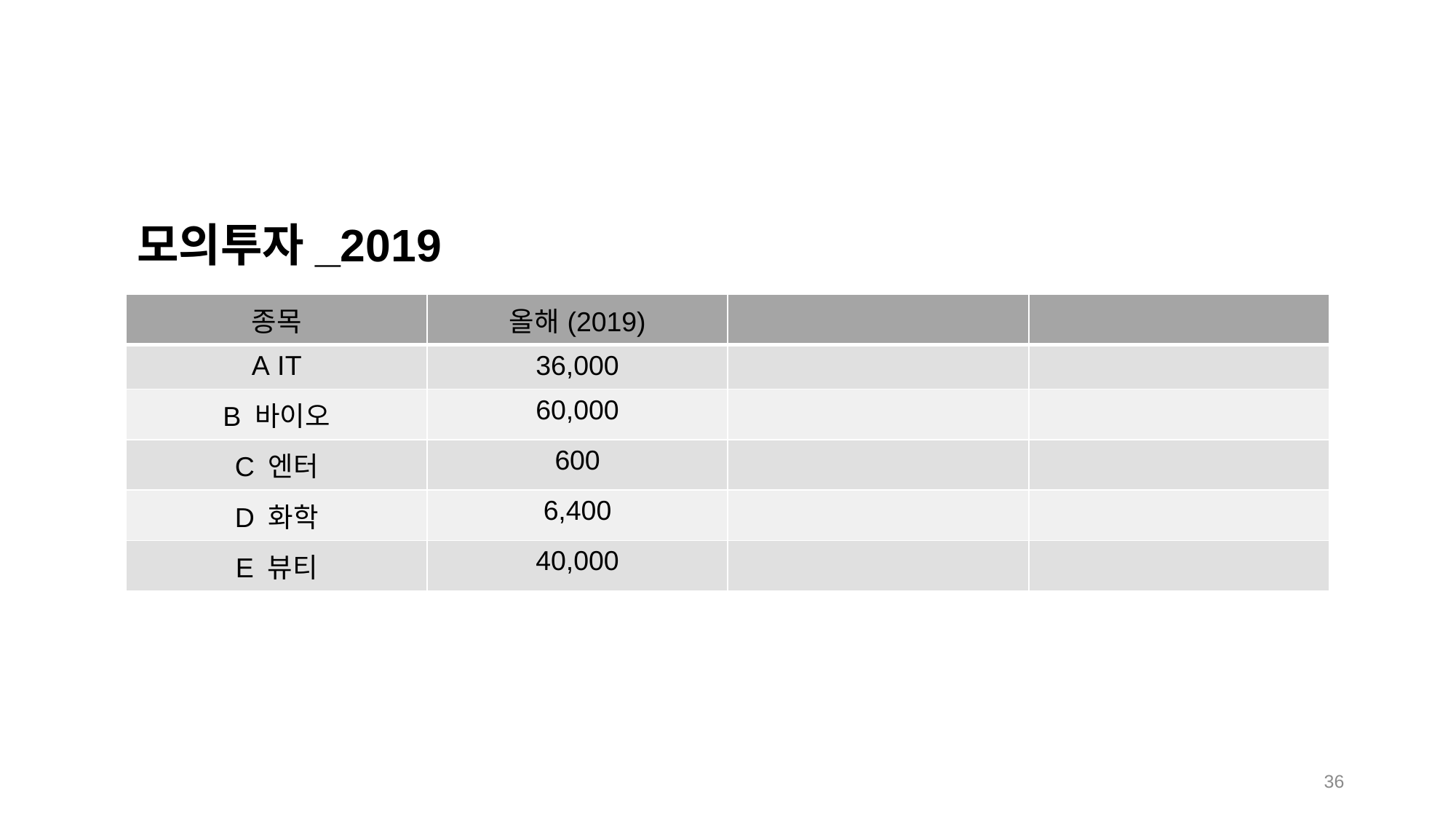

모의투자_2019
| 종목 | 올해(2019) |  |  |
| --- | --- | --- | --- |
| A IT | 36,000 |  |  |
| B 바이오 | 60,000 |  |  |
| C 엔터 | 600 |  |  |
| D 화학 | 6,400 |  |  |
| E 뷰티 | 40,000 |  |  |
36